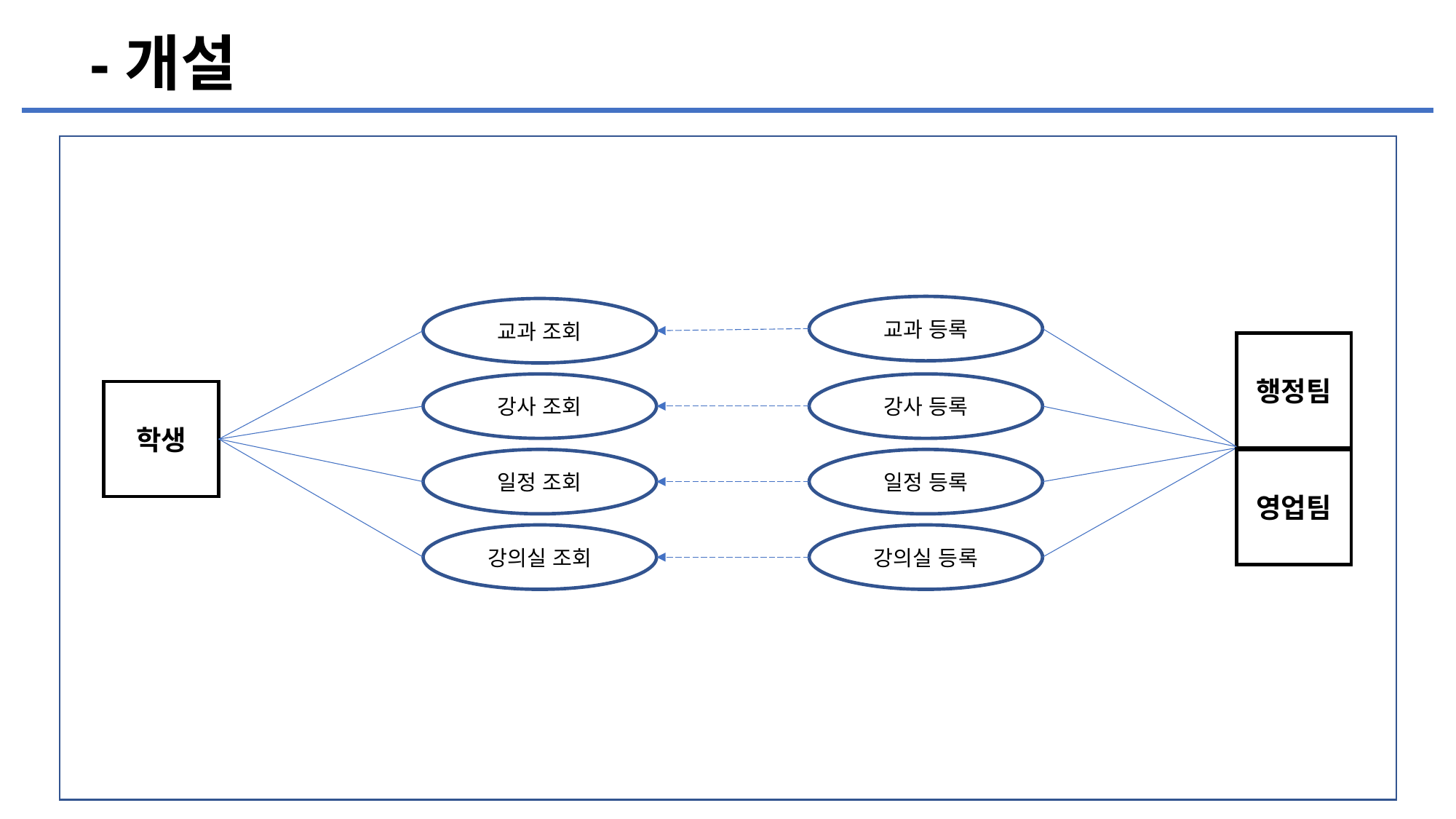

-개설

교과 등록
교과 조회
행정팀
강사 조회
강사 등록
학생
일정 조회
일정 등록
영업팀
강의실 조회
강의실 등록